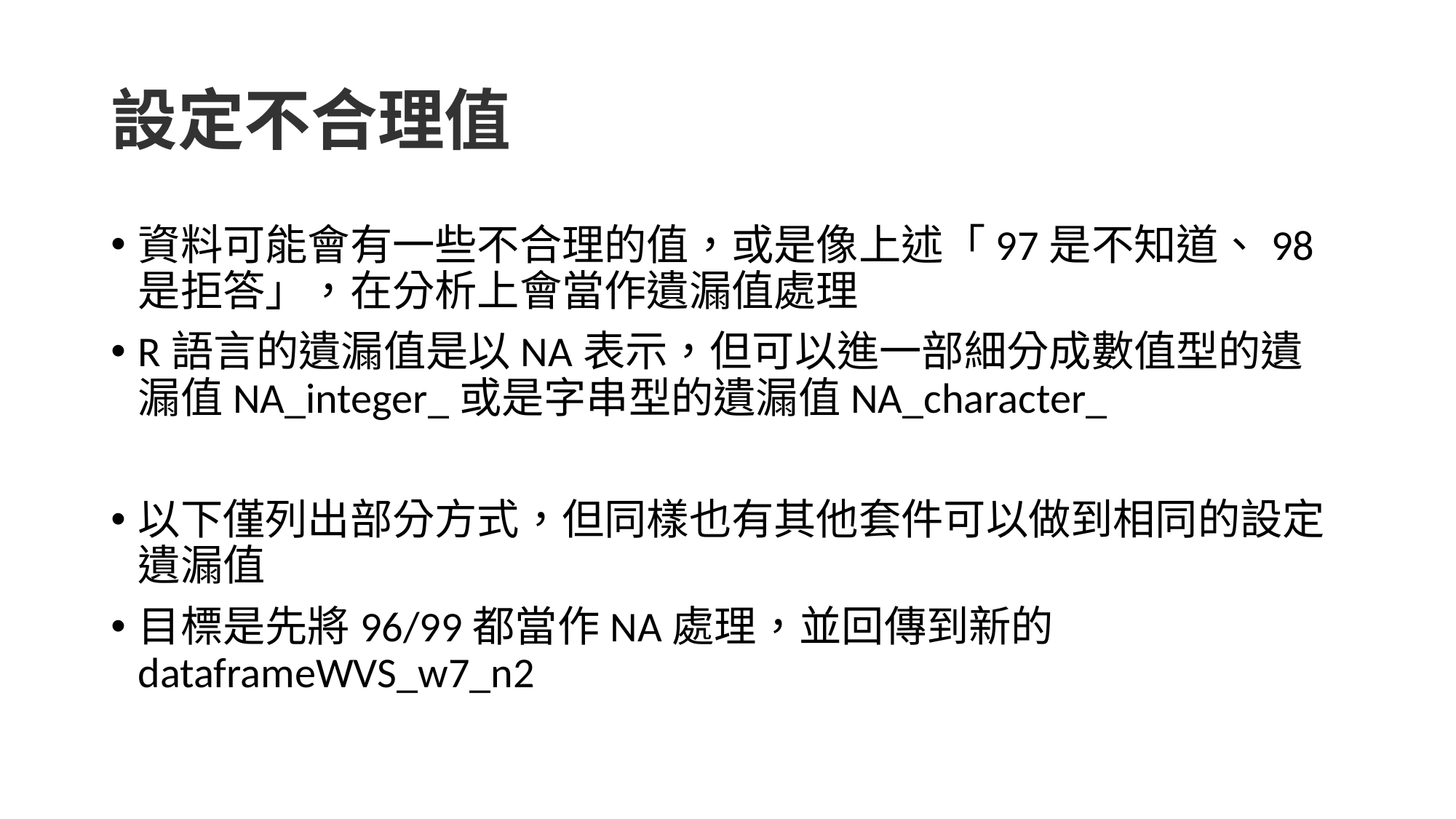

# 設定不合理值
資料可能會有一些不合理的值，或是像上述「97是不知道、98是拒答」，在分析上會當作遺漏值處理
R語言的遺漏值是以NA表示，但可以進一部細分成數值型的遺漏值NA_integer_或是字串型的遺漏值NA_character_

以下僅列出部分方式，但同樣也有其他套件可以做到相同的設定遺漏值
目標是先將96/99都當作NA處理，並回傳到新的dataframeWVS_w7_n2